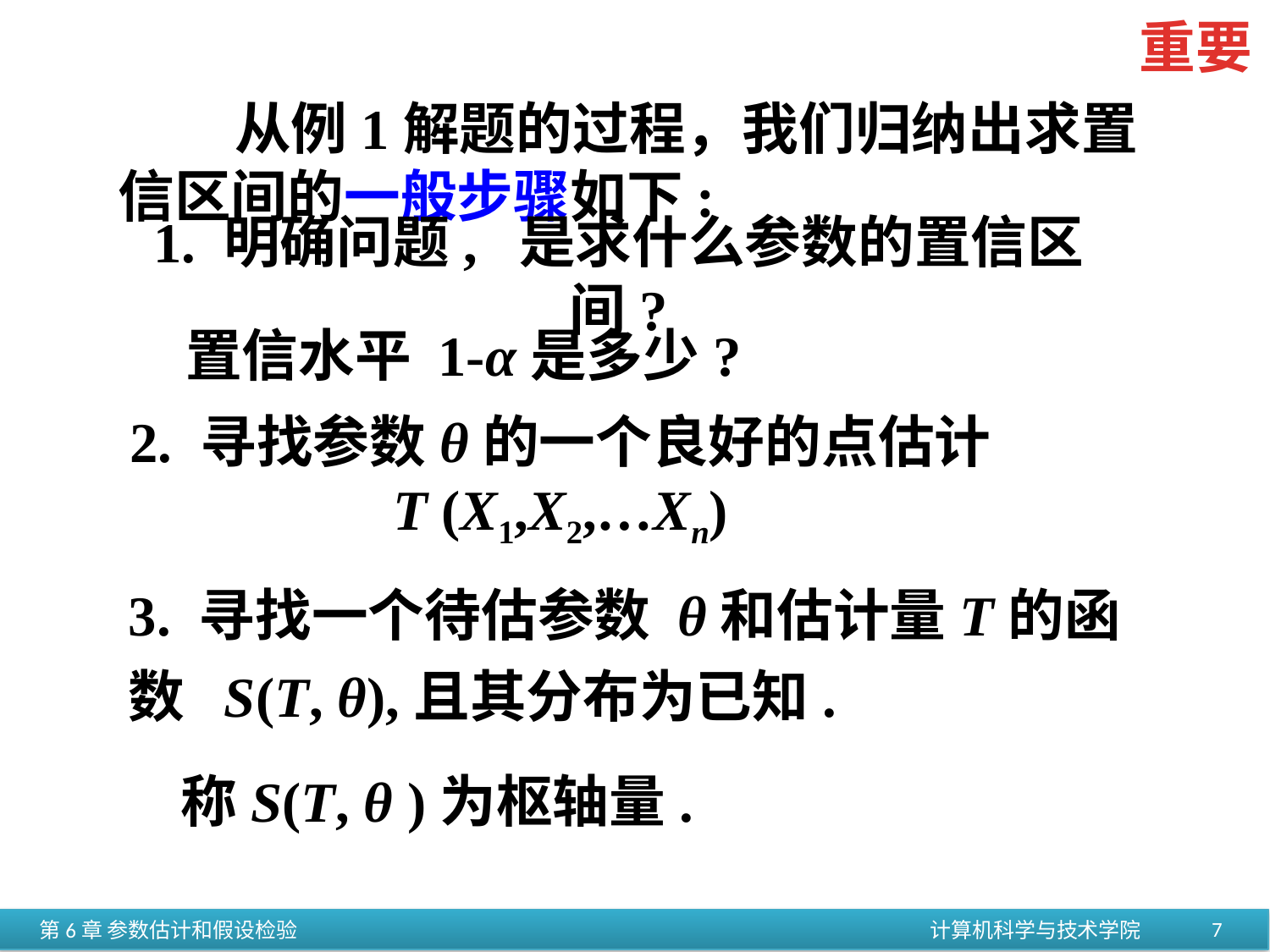

重要
        从例1解题的过程，我们归纳出求置信区间的一般步骤如下:
1. 明确问题,  是求什么参数的置信区间?
 置信水平 1-α是多少?
2. 寻找参数θ的一个良好的点估计
T (X1,X2,…Xn)
3. 寻找一个待估参数 θ和估计量T的函数  S(T, θ),且其分布为已知.
称S(T, θ )为枢轴量.